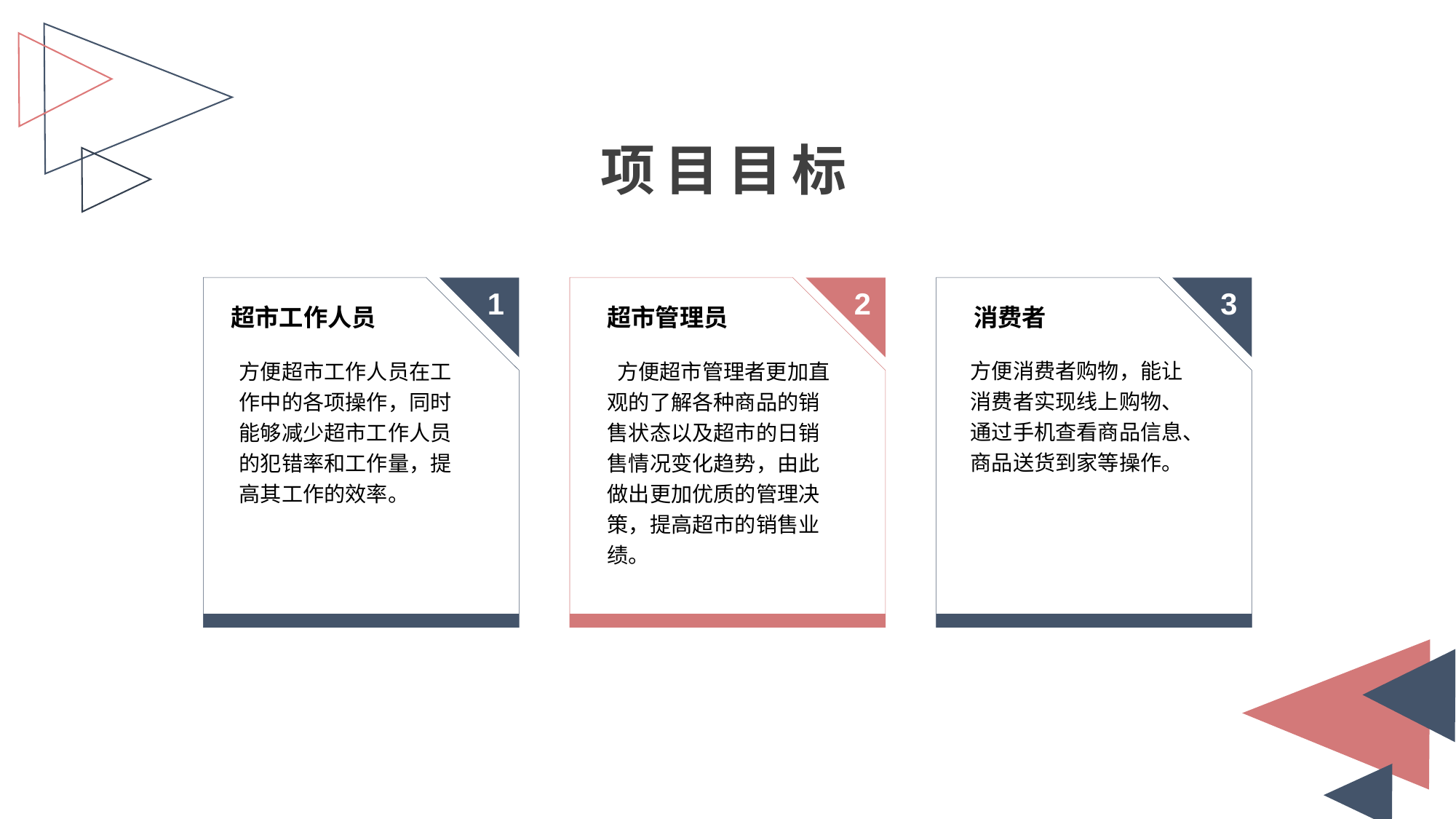

项目目标

1

2

3

超市工作人员
超市管理员
消费者
方便消费者购物，能让消费者实现线上购物、通过手机查看商品信息、商品送货到家等操作。
 方便超市管理者更加直观的了解各种商品的销售状态以及超市的日销售情况变化趋势，由此做出更加优质的管理决策，提高超市的销售业绩。
方便超市工作人员在工作中的各项操作，同时能够减少超市工作人员的犯错率和工作量，提高其工作的效率。